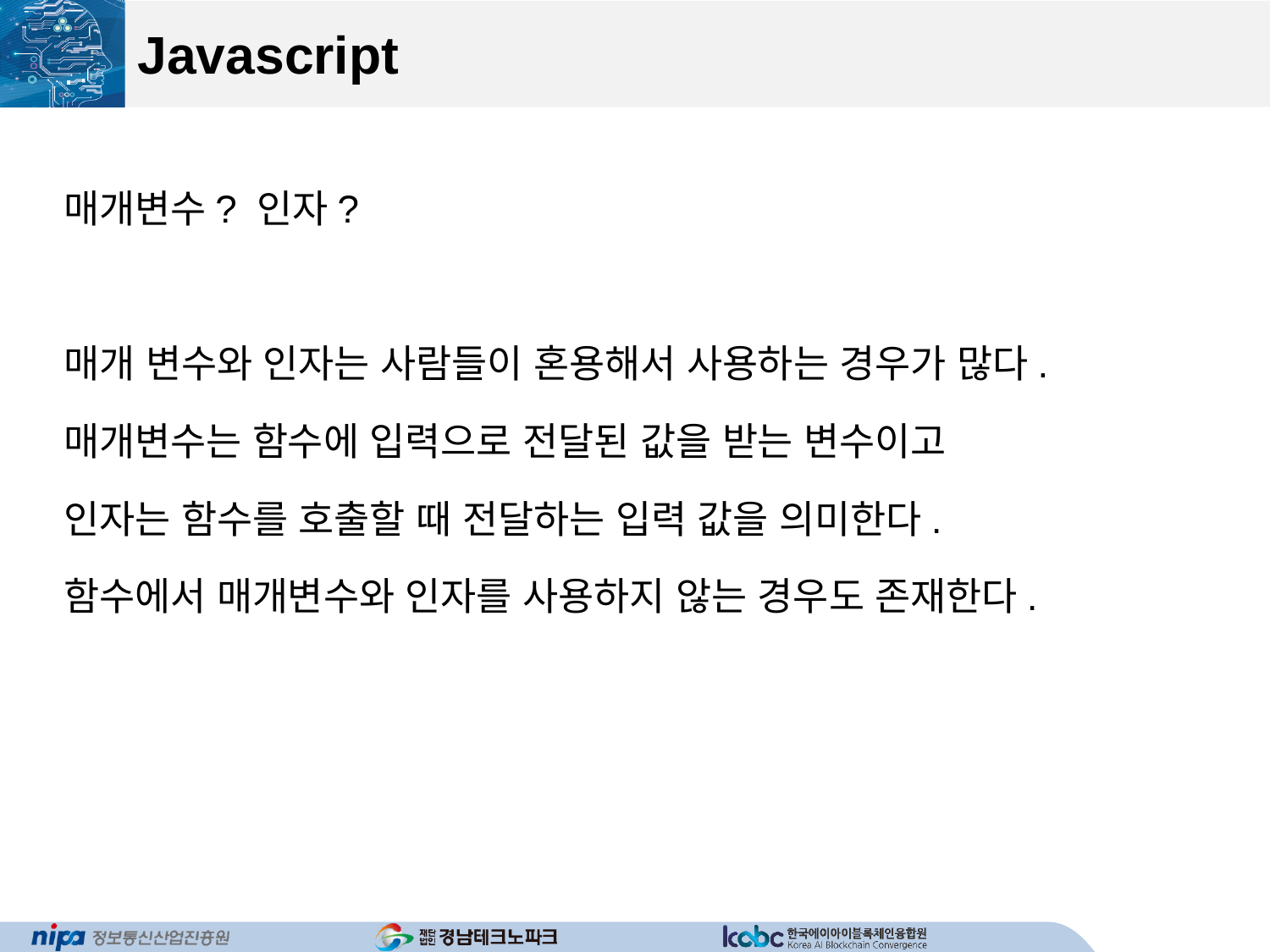

# Javascript
매개변수? 인자?

매개 변수와 인자는 사람들이 혼용해서 사용하는 경우가 많다.
매개변수는 함수에 입력으로 전달된 값을 받는 변수이고
인자는 함수를 호출할 때 전달하는 입력 값을 의미한다.
함수에서 매개변수와 인자를 사용하지 않는 경우도 존재한다.